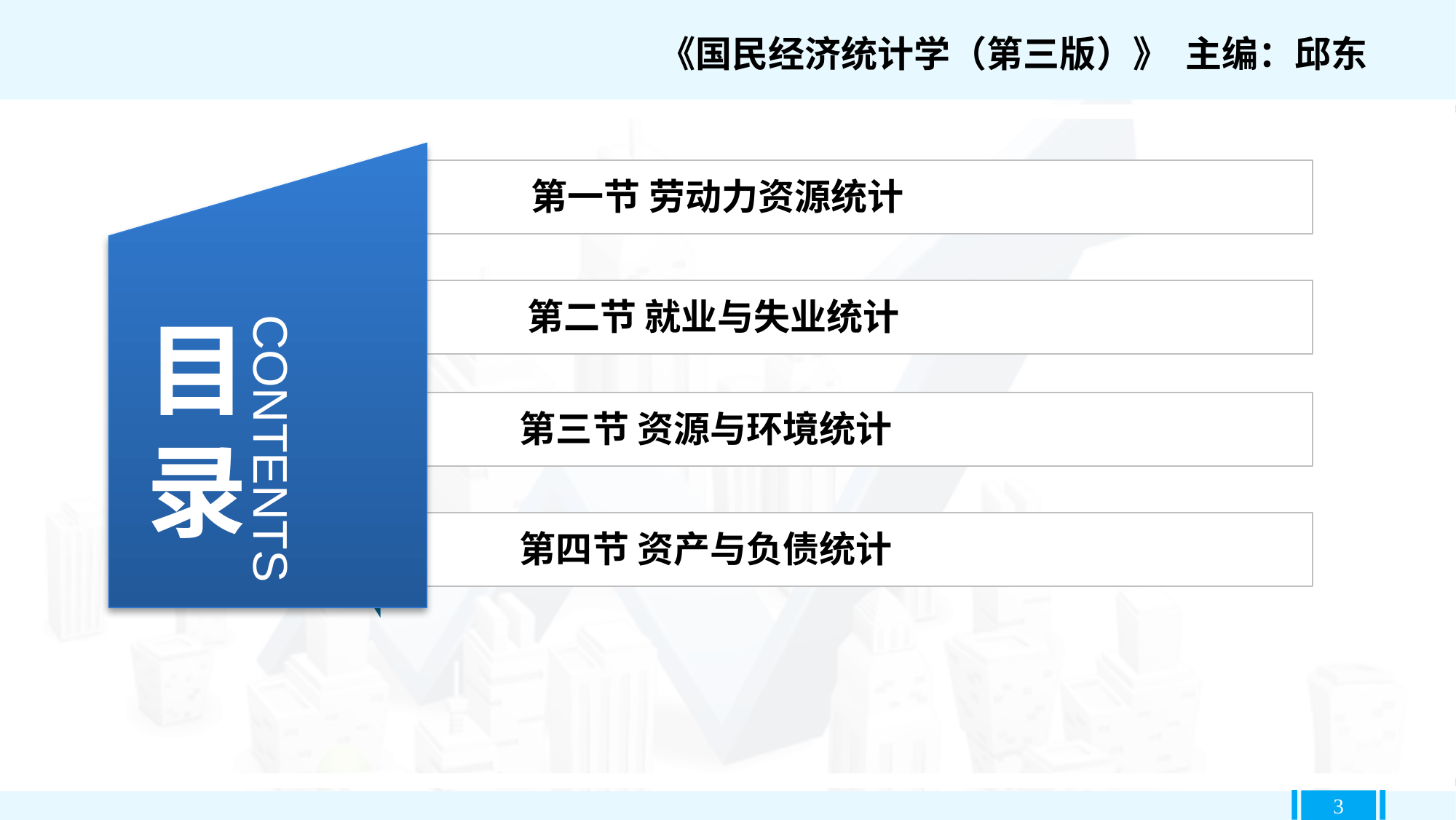

《国民经济统计学（第三版）》  主编：邱东

第一节 劳动力资源统计

第二节 就业与失业统计
目录

第三节 资源与环境统计
CONTENTS

第四节 资产与负债统计
3